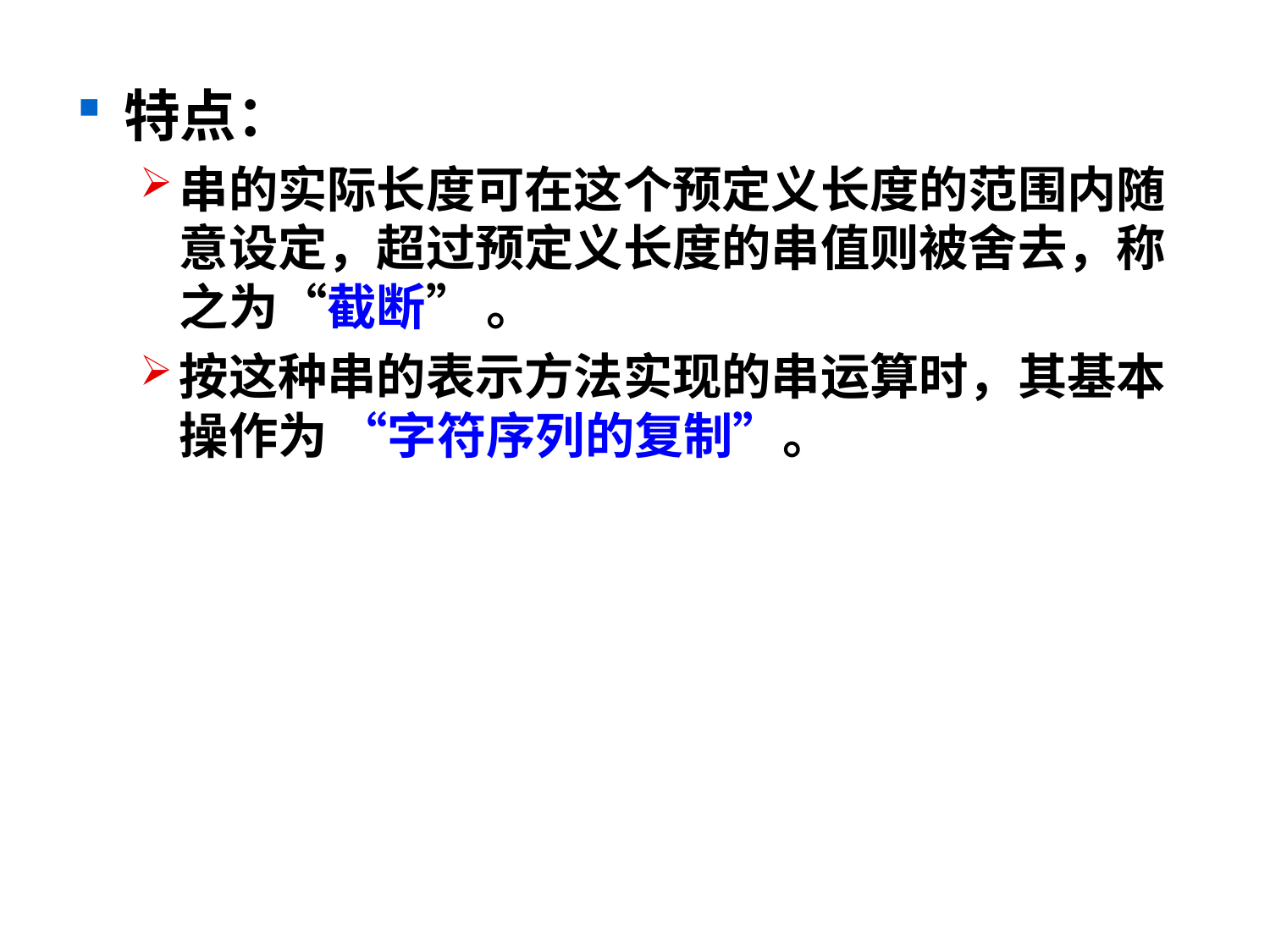

特点：
串的实际长度可在这个预定义长度的范围内随意设定，超过预定义长度的串值则被舍去，称之为“截断” 。
按这种串的表示方法实现的串运算时，其基本操作为 “字符序列的复制”。